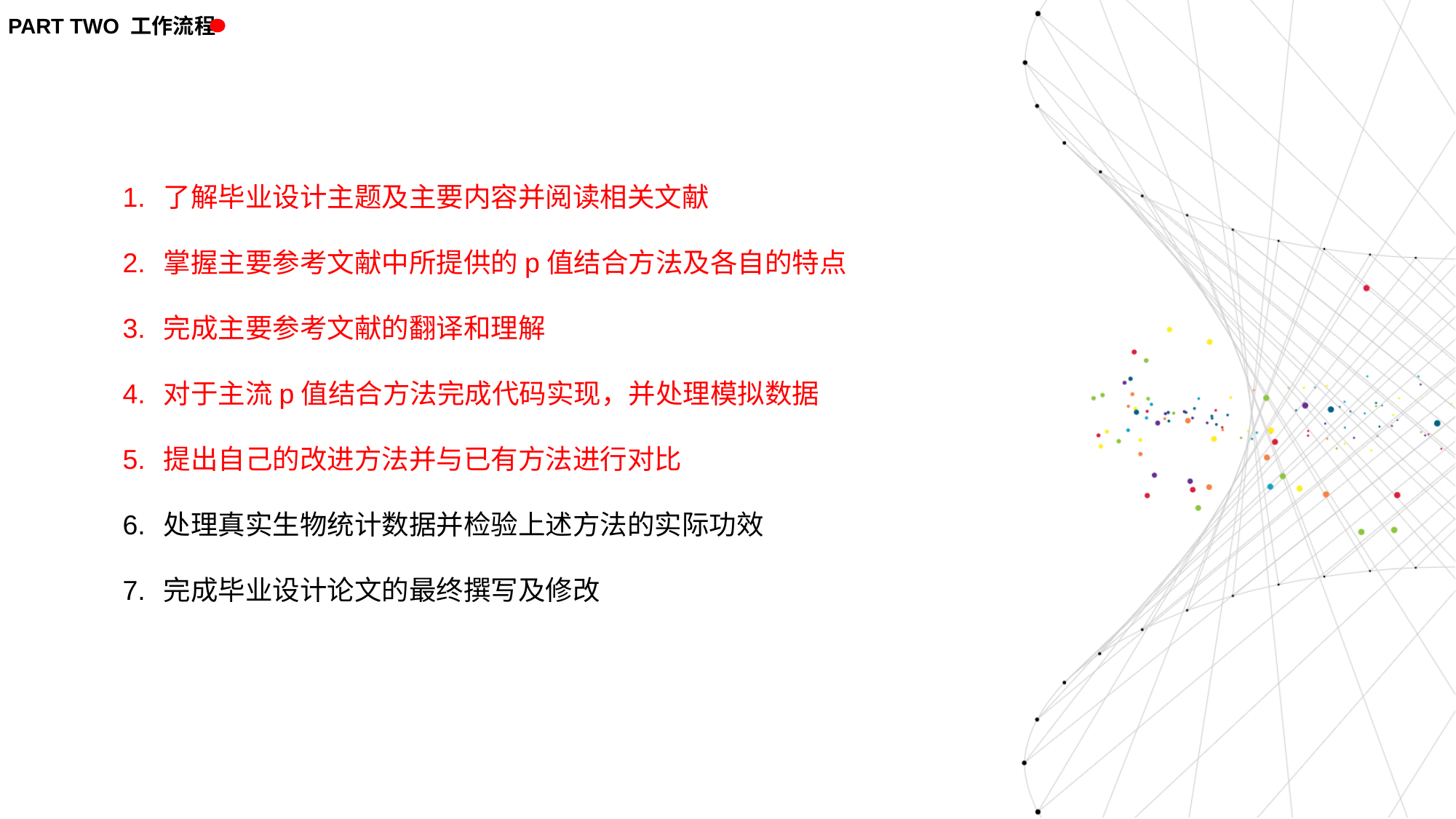

PART TWO 工作流程

了解毕业设计主题及主要内容并阅读相关文献

掌握主要参考文献中所提供的p值结合方法及各自的特点

完成主要参考文献的翻译和理解

对于主流p值结合方法完成代码实现，并处理模拟数据

提出自己的改进方法并与已有方法进行对比

处理真实生物统计数据并检验上述方法的实际功效

完成毕业设计论文的最终撰写及修改